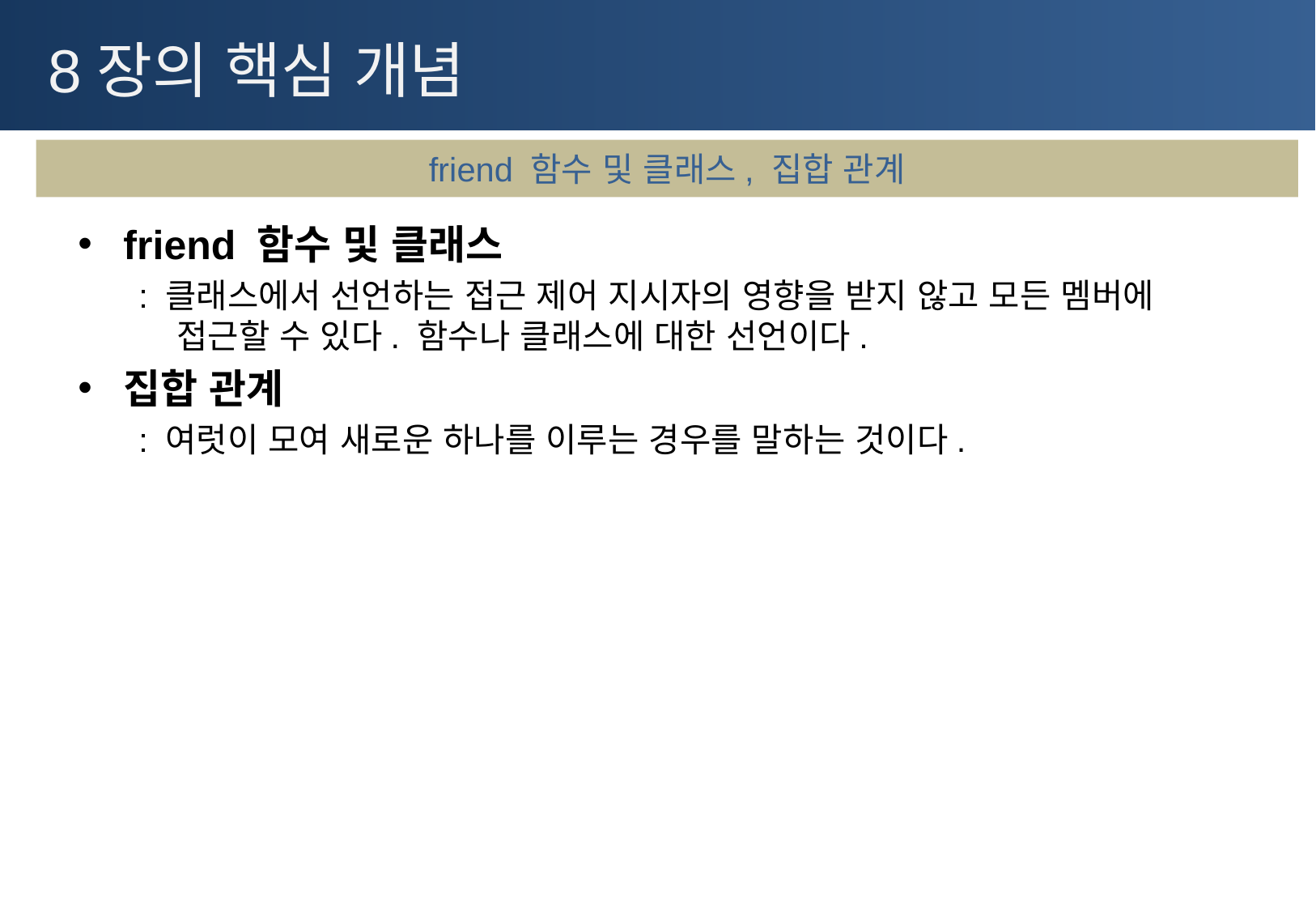

# 8장의 핵심 개념
friend 함수 및 클래스, 집합 관계
friend 함수 및 클래스
: 클래스에서 선언하는 접근 제어 지시자의 영향을 받지 않고 모든 멤버에 접근할 수 있다. 함수나 클래스에 대한 선언이다.
집합 관계
: 여럿이 모여 새로운 하나를 이루는 경우를 말하는 것이다.